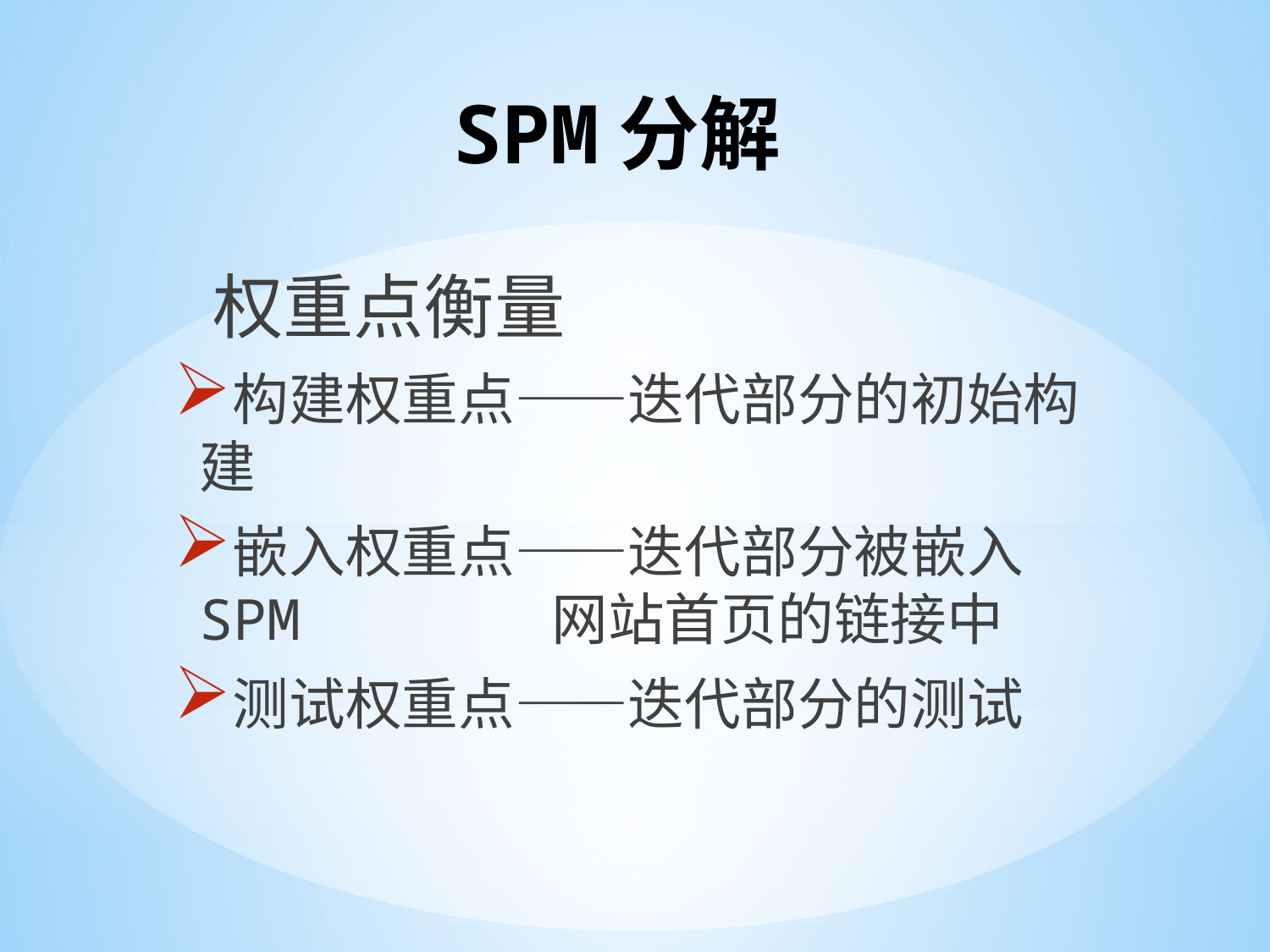

# SPM分解
  权重点衡量
构建权重点——迭代部分的初始构建
嵌入权重点——迭代部分被嵌入SPM       网站首页的链接中
测试权重点——迭代部分的测试